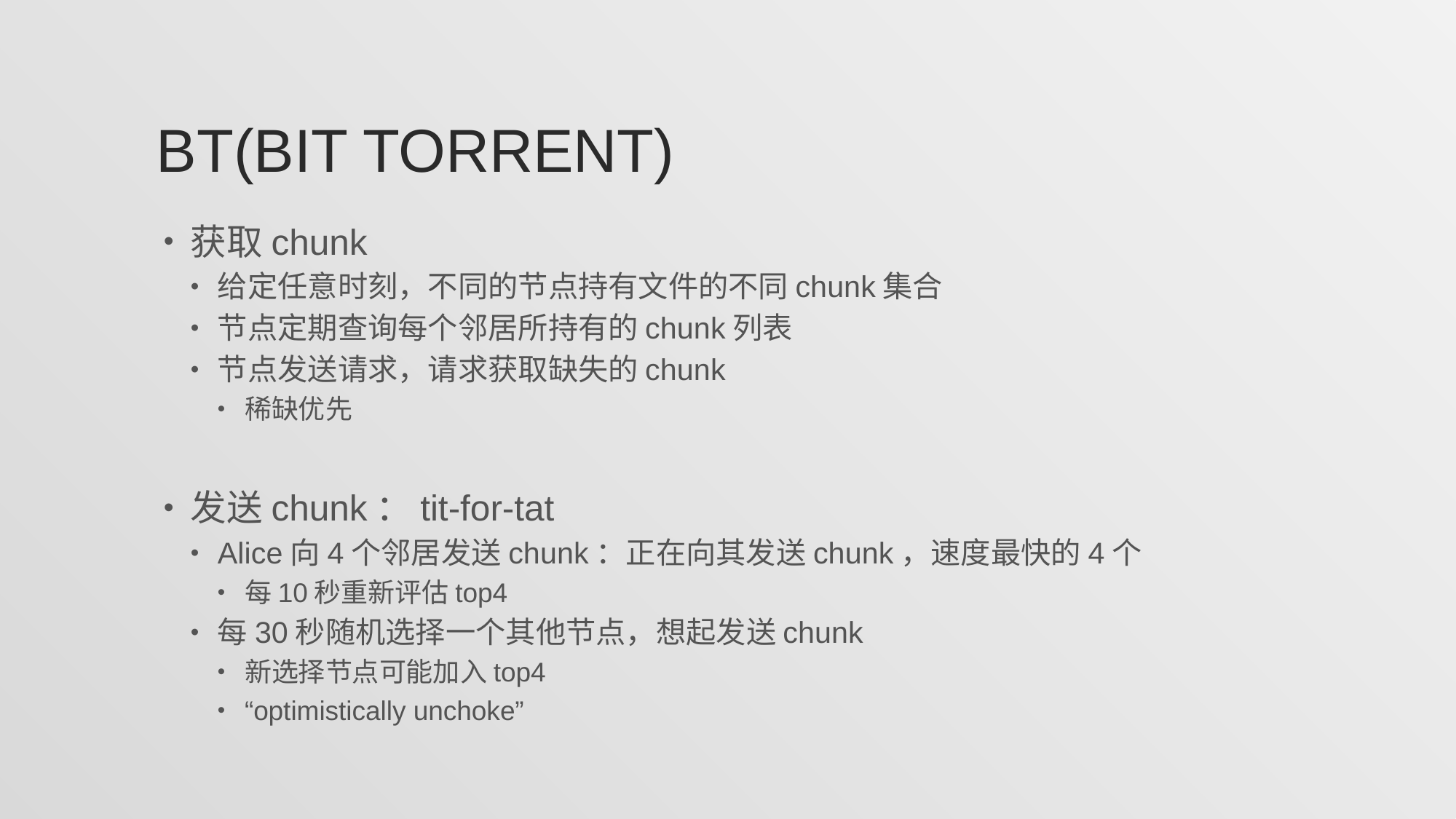

# BT(Bit torrent)
获取chunk
给定任意时刻，不同的节点持有文件的不同chunk集合
节点定期查询每个邻居所持有的chunk列表
节点发送请求，请求获取缺失的chunk
稀缺优先

发送chunk：tit-for-tat
Alice向4个邻居发送chunk：正在向其发送chunk，速度最快的4个
每10秒重新评估top4
每30秒随机选择一个其他节点，想起发送chunk
新选择节点可能加入top4
“optimistically unchoke”